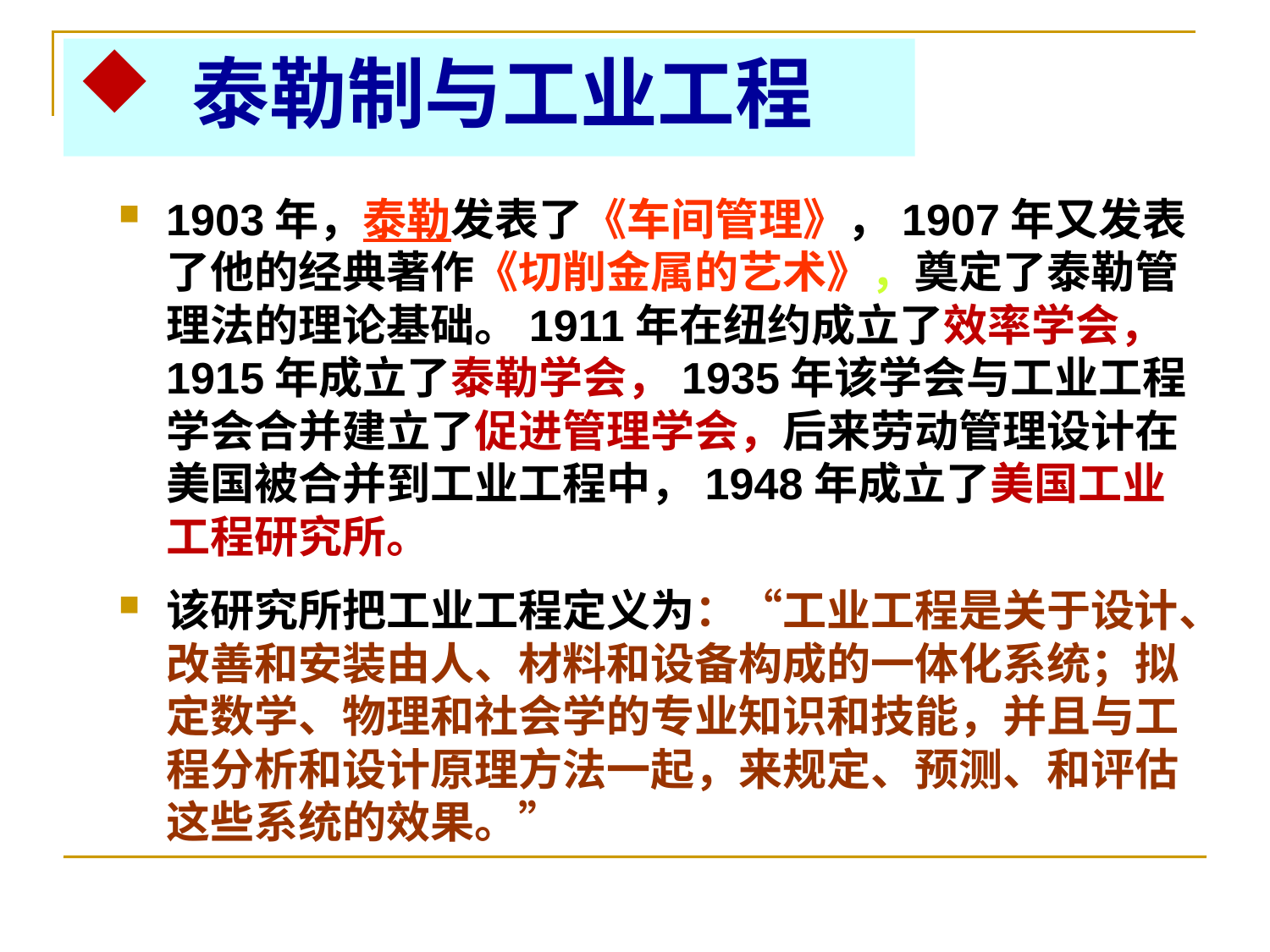

# 泰勒制与工业工程
1903年，泰勒发表了《车间管理》，1907年又发表了他的经典著作《切削金属的艺术》，奠定了泰勒管理法的理论基础。1911年在纽约成立了效率学会，1915年成立了泰勒学会，1935年该学会与工业工程学会合并建立了促进管理学会，后来劳动管理设计在美国被合并到工业工程中，1948年成立了美国工业工程研究所。
该研究所把工业工程定义为：“工业工程是关于设计、改善和安装由人、材料和设备构成的一体化系统；拟定数学、物理和社会学的专业知识和技能，并且与工程分析和设计原理方法一起，来规定、预测、和评估这些系统的效果。”

40